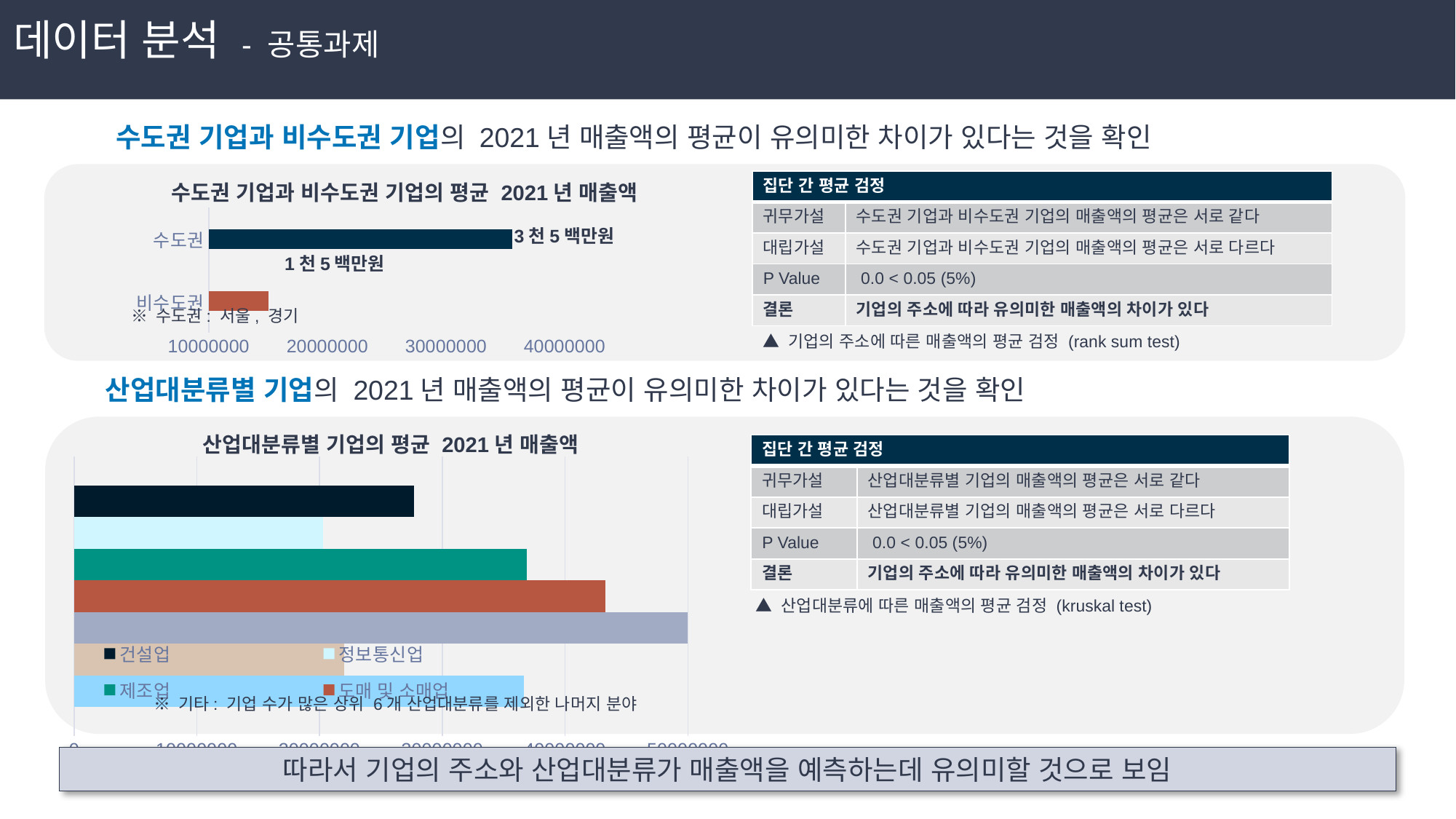

# 데이터 분석 - 공통과제
수도권 기업과 비수도권 기업의 2021년 매출액의 평균이 유의미한 차이가 있다는 것을 확인

| 집단 간 평균 검정 |  |
| --- | --- |
| 귀무가설 | 수도권 기업과 비수도권 기업의 매출액의 평균은 서로 같다 |
| 대립가설 | 수도권 기업과 비수도권 기업의 매출액의 평균은 서로 다르다 |
| P Value | 0.0 < 0.05 (5%) |
| 결론 | 기업의 주소에 따라 유의미한 매출액의 차이가 있다 |
수도권 기업과 비수도권 기업의 평균 2021년 매출액

### Chart

| Category | 매출액 평균 |
|---|---|
| 비수도권 | 15036260.0 |
| 수도권 | 35582460.0 |
3천5백만원
1천5백만원
※ 수도권: 서울, 경기
▲ 기업의 주소에 따른 매출액의 평균 검정 (rank sum test)
산업대분류별 기업의 2021년 매출액의 평균이 유의미한 차이가 있다는 것을 확인

산업대분류별 기업의 평균 2021년 매출액
| 집단 간 평균 검정 |  |
| --- | --- |
| 귀무가설 | 산업대분류별 기업의 매출액의 평균은 서로 같다 |
| 대립가설 | 산업대분류별 기업의 매출액의 평균은 서로 다르다 |
| P Value | 0.0 < 0.05 (5%) |
| 결론 | 기업의 주소에 따라 유의미한 매출액의 차이가 있다 |

### Chart

| Category | 기타 | 사업 지원 및 임대 서비스업 | 과학 및 기술 서비스업 | 도매 및 소매업 | 제조업 | 정보통신업 | 건설업 |
|---|---|---|---|---|---|---|---|
| 항목 1 | 36642770.0 | 21998580.0 | 50228880.0 | 43273760.0 | 36908310.0 | 20293770.0 | 27672520.0 |
▲ 산업대분류에 따른 매출액의 평균 검정 (kruskal test)
※ 기타: 기업 수가 많은 상위 6개 산업대분류를 제외한 나머지 분야
따라서 기업의 주소와 산업대분류가 매출액을 예측하는데 유의미할 것으로 보임